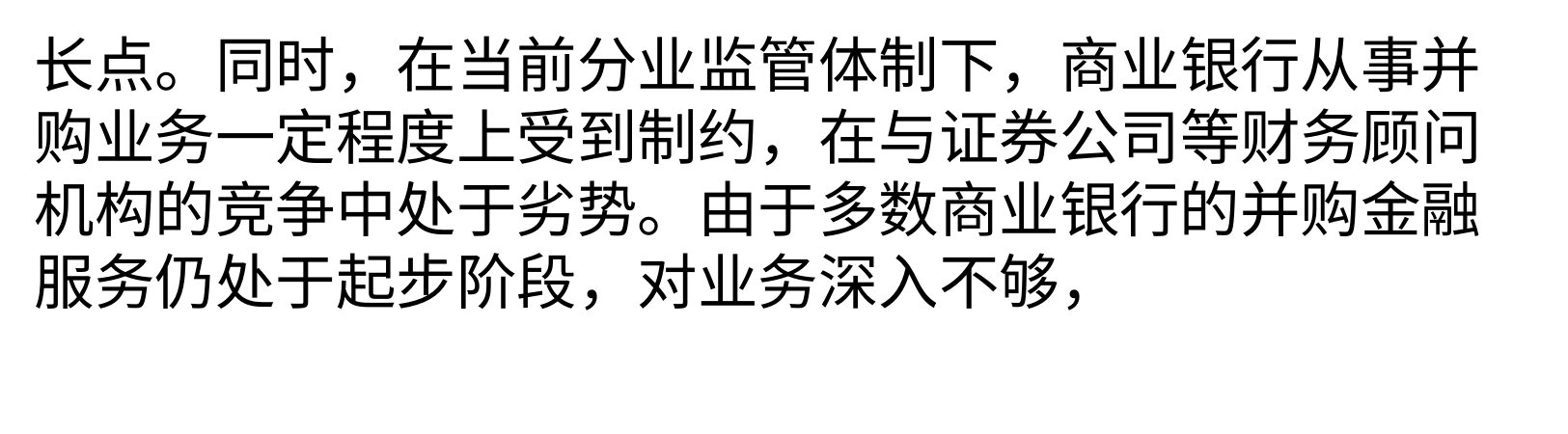

长点。同时，在当前分业监管体制下，商业银行从事并购业务一定程度上受到制约，在与证券公司等财务顾问机构的竞争中处于劣势。由于多数商业银行的并购金融服务仍处于起步阶段，对业务深入不够，